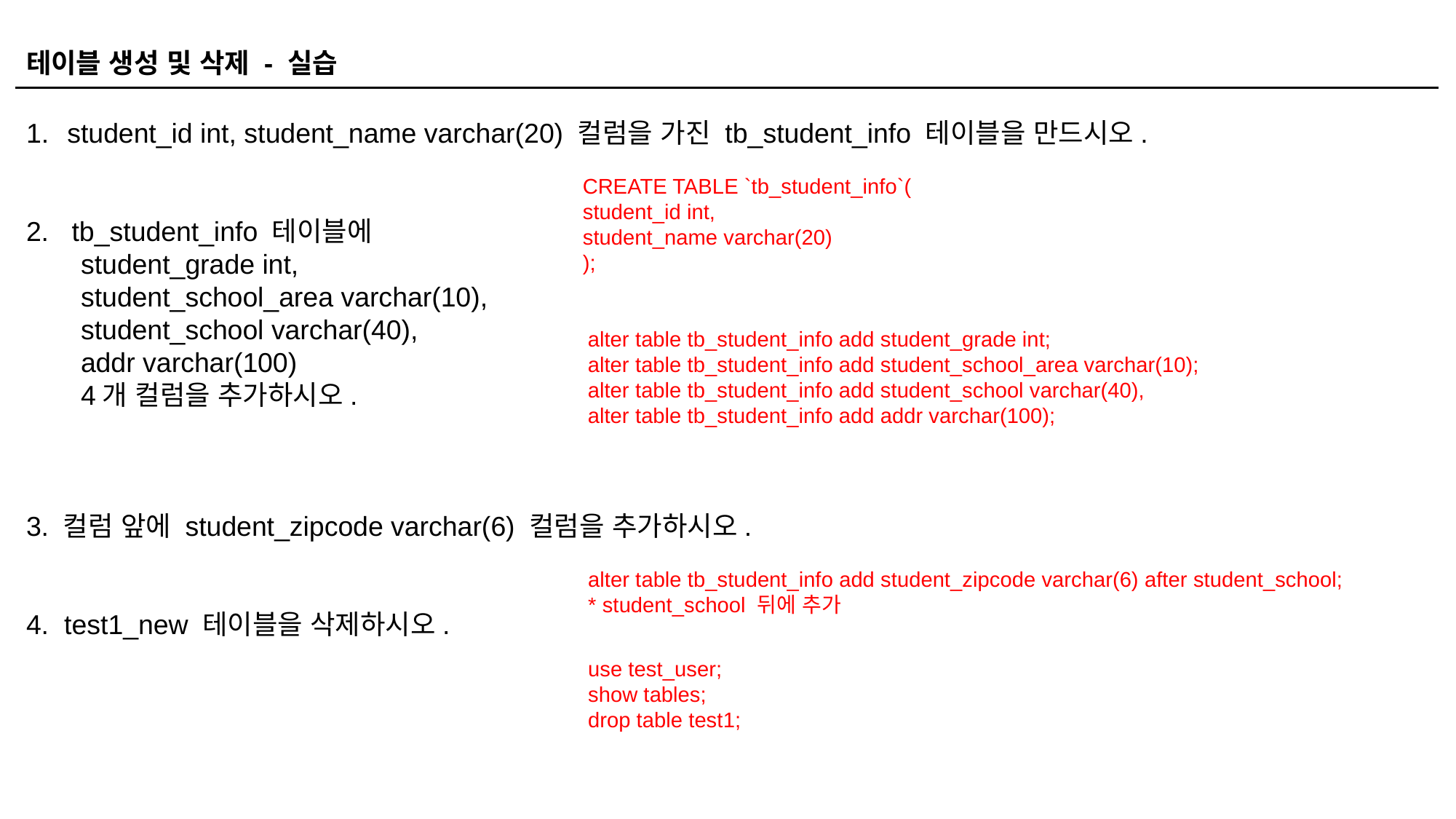

테이블 생성 및 삭제 - 실습
student_id int, student_name varchar(20) 컬럼을 가진 tb_student_info 테이블을 만드시오.

2.   tb_student_info 테이블에
student_grade int,
student_school_area varchar(10),
student_school varchar(40),
addr varchar(100)
4개 컬럼을 추가하시오.

3. 컬럼 앞에 student_zipcode varchar(6) 컬럼을 추가하시오.

4.  test1_new 테이블을 삭제하시오.

 CREATE TABLE `tb_student_info`(
 student_id int,
 student_name varchar(20)
 );
alter table tb_student_info add student_grade int;
alter table tb_student_info add student_school_area varchar(10);
alter table tb_student_info add student_school varchar(40),
alter table tb_student_info add addr varchar(100);
alter table tb_student_info add student_zipcode varchar(6) after student_school;
* student_school 뒤에 추가
use test_user;
show tables;
drop table test1;